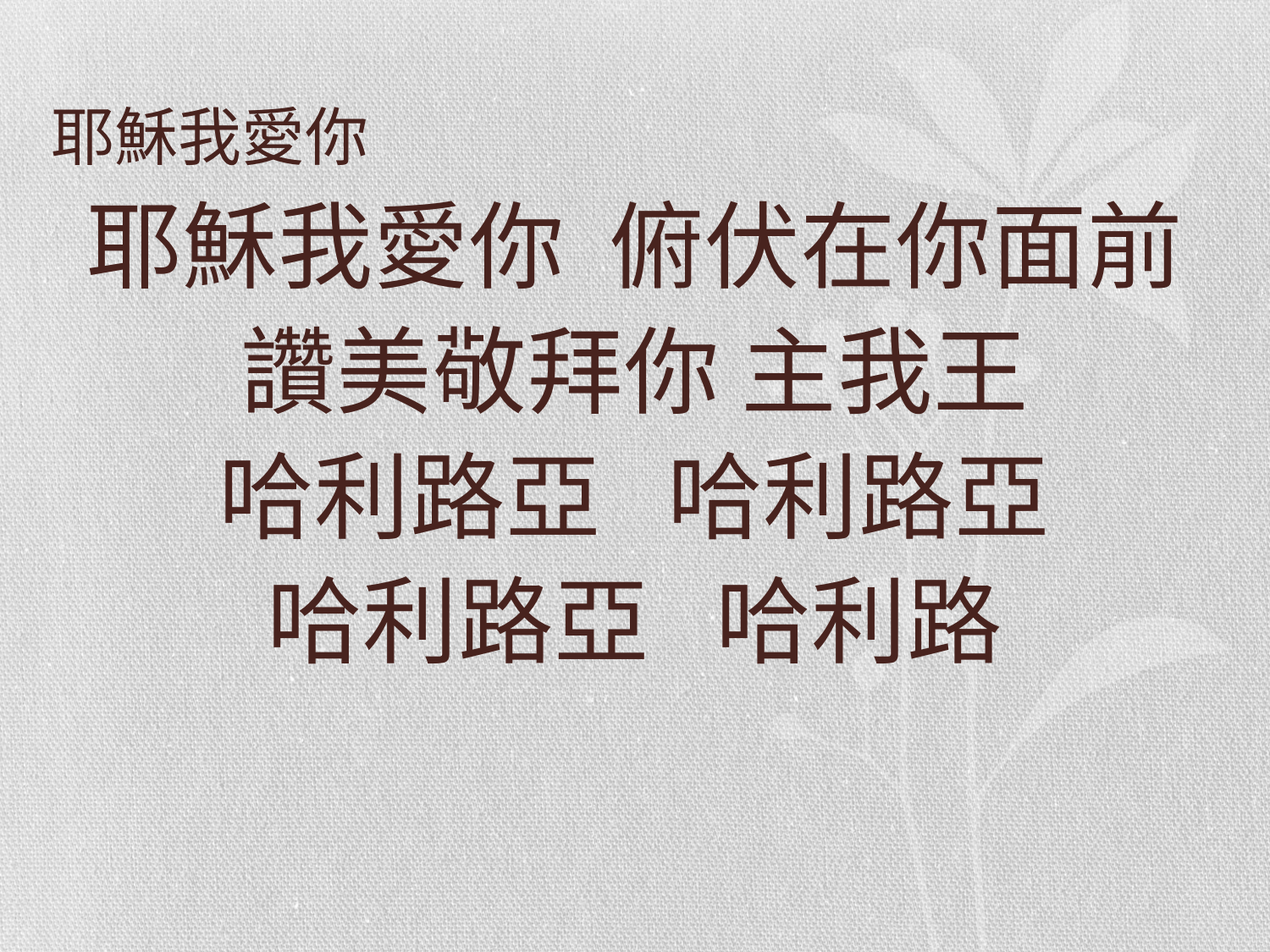

# 耶穌我愛你
耶穌我愛你  俯伏在你面前
讚美敬拜你 主我王
哈利路亞   哈利路亞
哈利路亞   哈利路